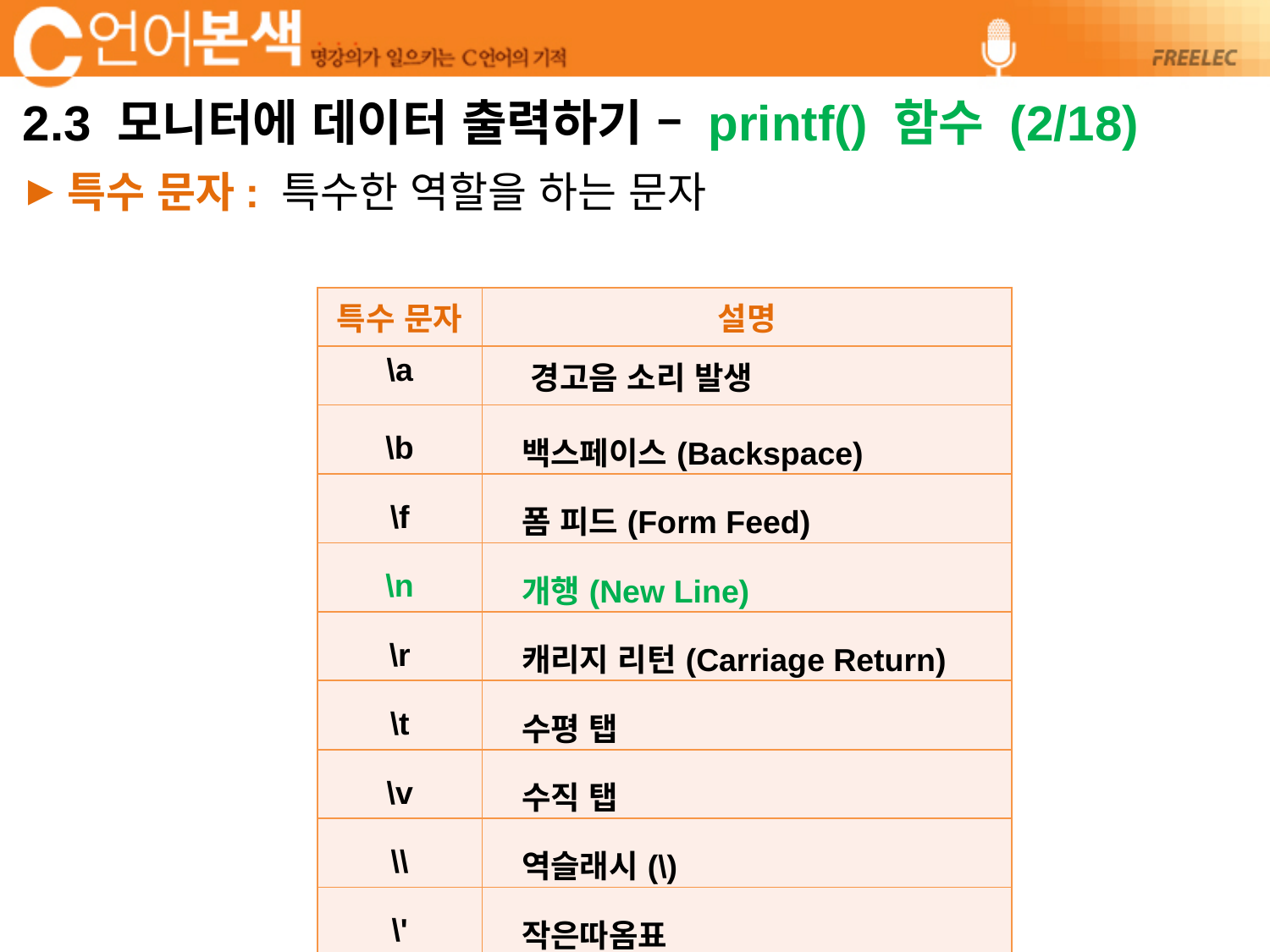

# 2.3 모니터에 데이터 출력하기 – printf() 함수 (2/18)
특수 문자: 특수한 역할을 하는 문자

| 특수 문자 | 설명 |
| --- | --- |
| \a | 경고음 소리 발생 |
| \b | 백스페이스(Backspace) |
| \f | 폼 피드(Form Feed) |
| \n | 개행(New Line) |
| \r | 캐리지 리턴(Carriage Return) |
| \t | 수평 탭 |
| \v | 수직 탭 |
| \\ | 역슬래시(\) |
| \' | 작은따옴표 |
| \" | 큰따옴표 |